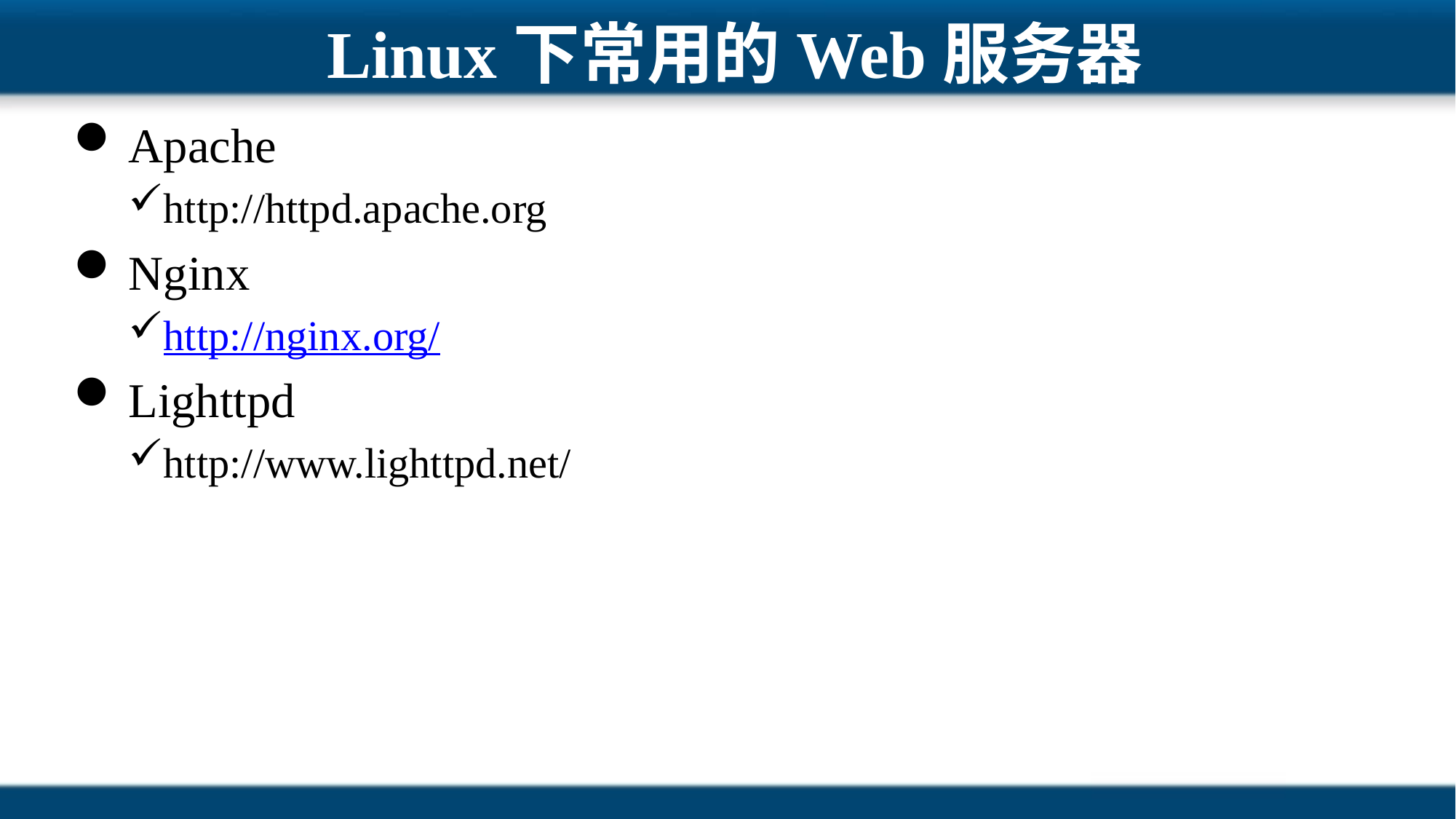

# Linux下常用的Web服务器
Apache
http://httpd.apache.org
Nginx
http://nginx.org/
Lighttpd
http://www.lighttpd.net/